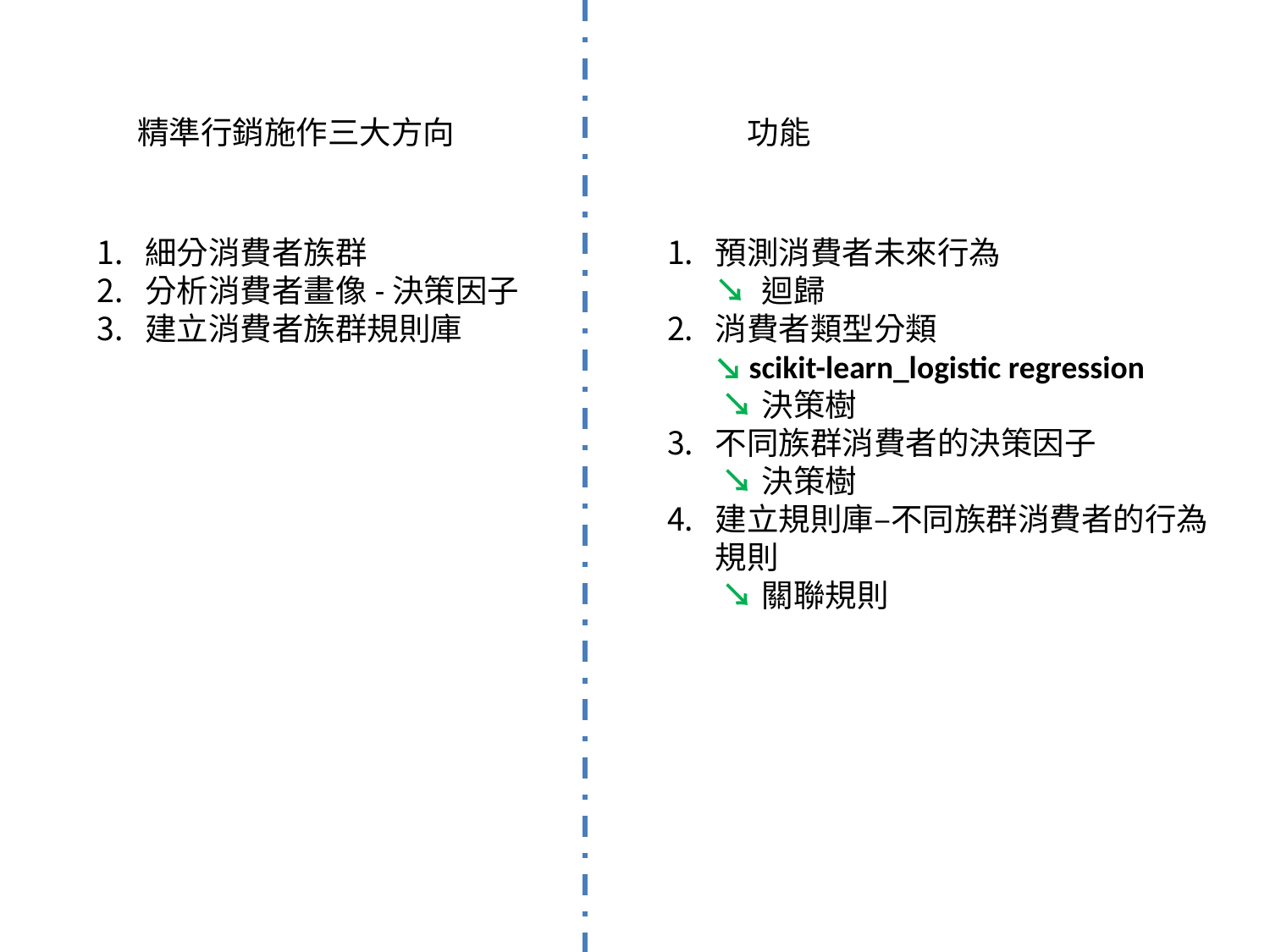

精準行銷施作三大方向
功能
細分消費者族群
分析消費者畫像-決策因子
建立消費者族群規則庫

預測消費者未來行為
	↘ 迴歸
消費者類型分類
	↘ scikit-learn_logistic regression
	 ↘決策樹
不同族群消費者的決策因子
	 ↘決策樹
建立規則庫–不同族群消費者的行為規則
	 ↘關聯規則